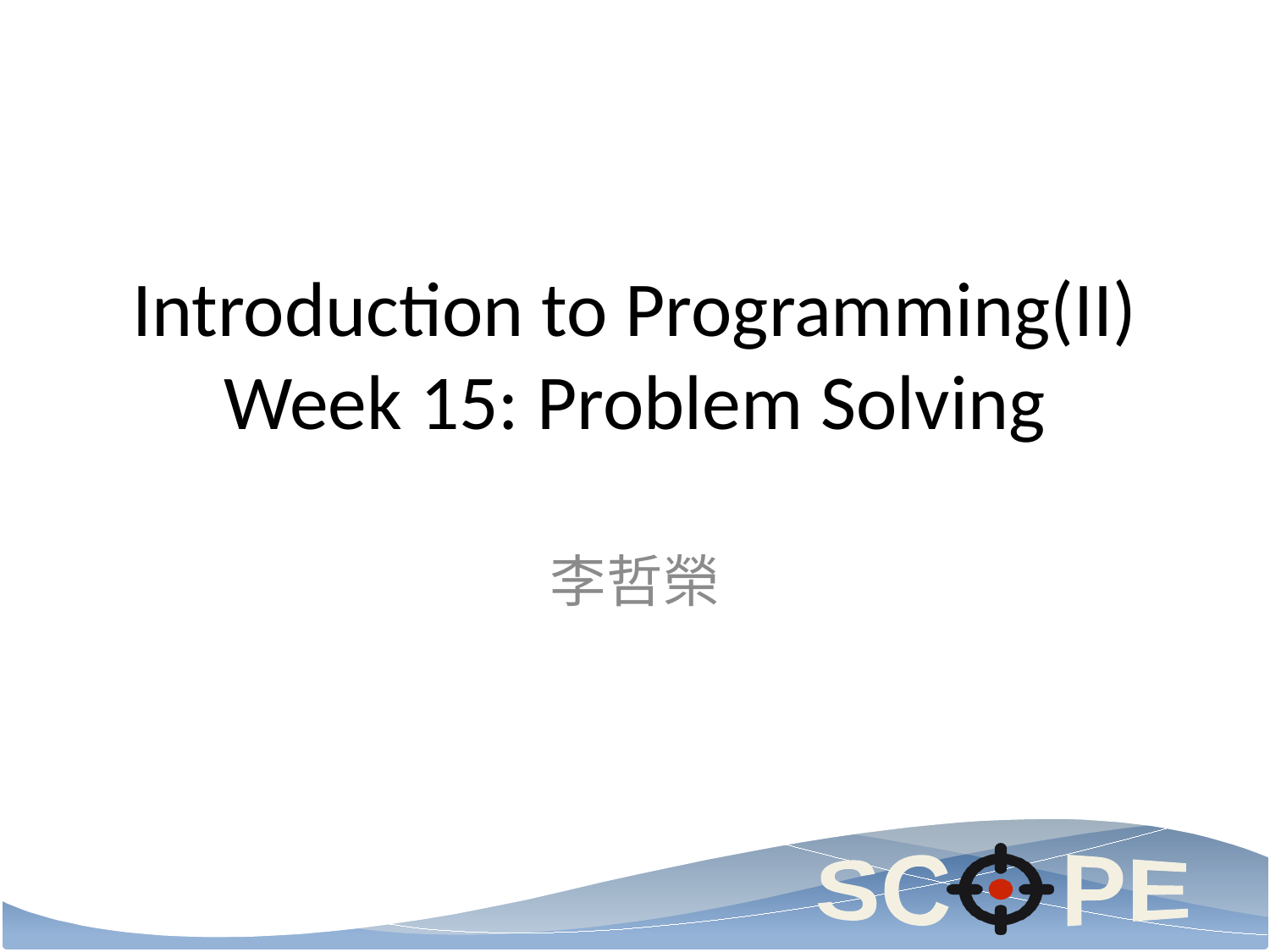

# Introduction to Programming(II) Week 15: Problem Solving
李哲榮